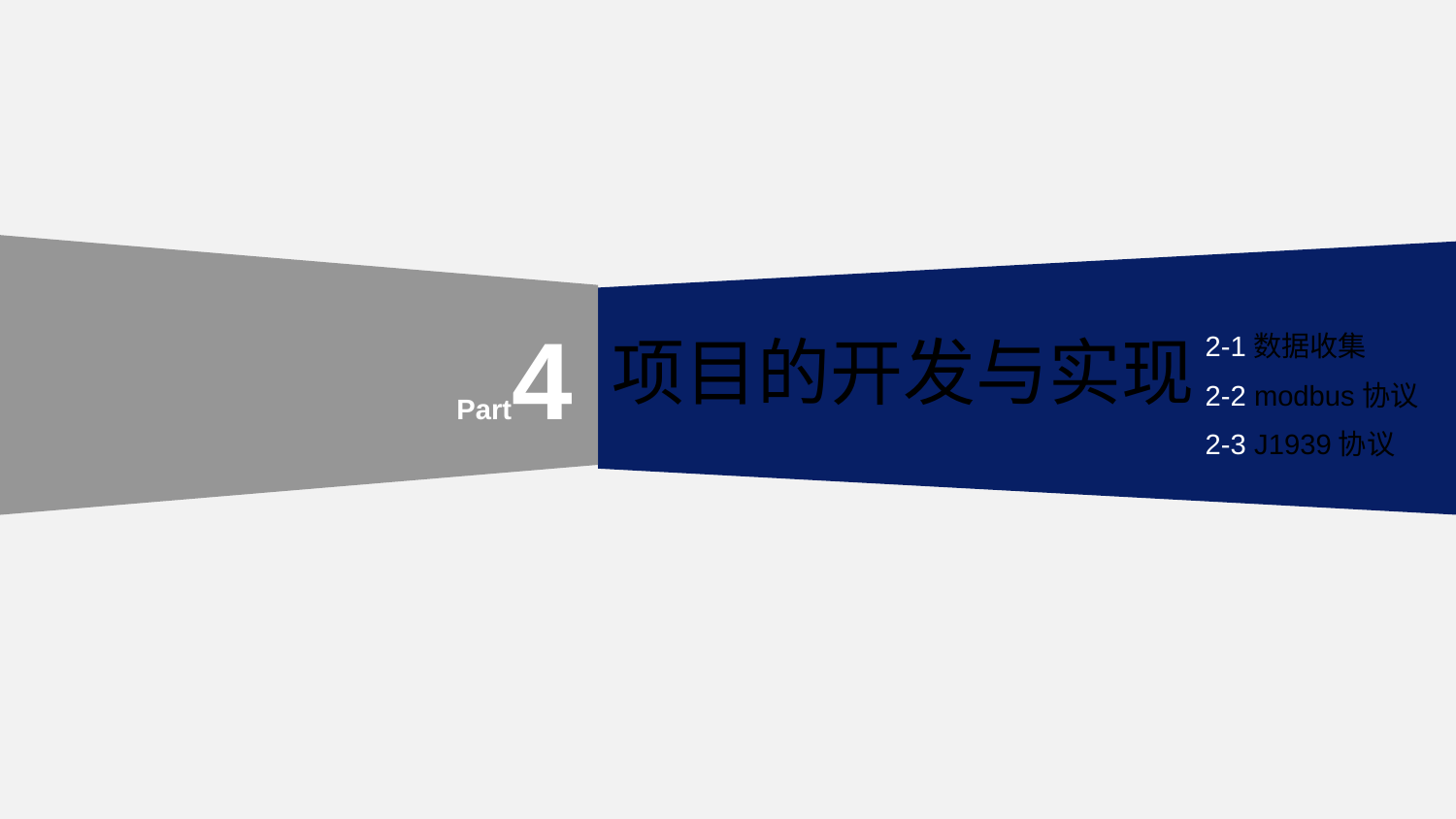

Part4
2-1数据收集
2-2 modbus协议
项目的开发与实现
2-3 J1939协议